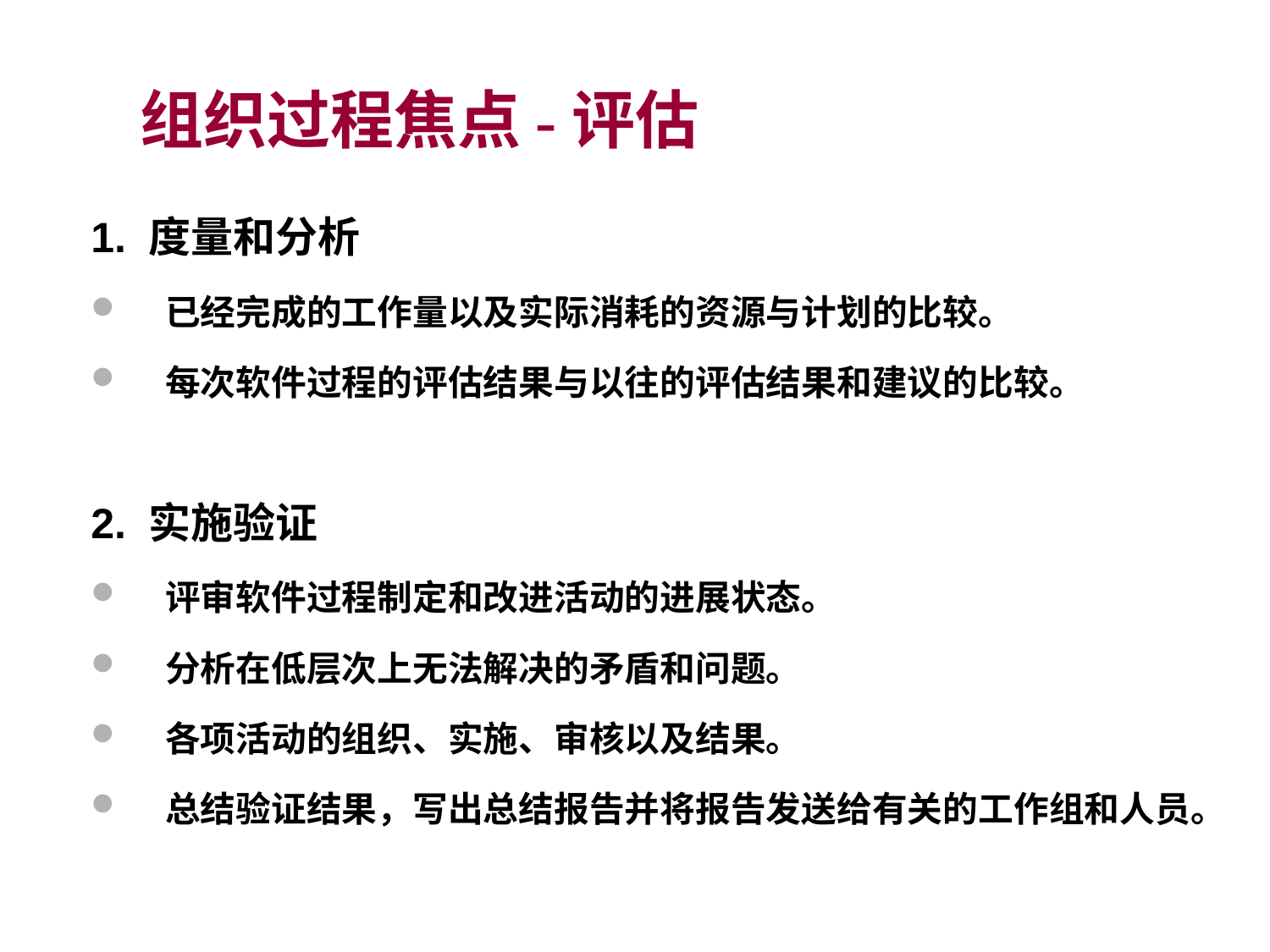

组织过程焦点-评估
1. 度量和分析
已经完成的工作量以及实际消耗的资源与计划的比较。
每次软件过程的评估结果与以往的评估结果和建议的比较。

2. 实施验证
评审软件过程制定和改进活动的进展状态。
分析在低层次上无法解决的矛盾和问题。
各项活动的组织、实施、审核以及结果。
总结验证结果，写出总结报告并将报告发送给有关的工作组和人员。